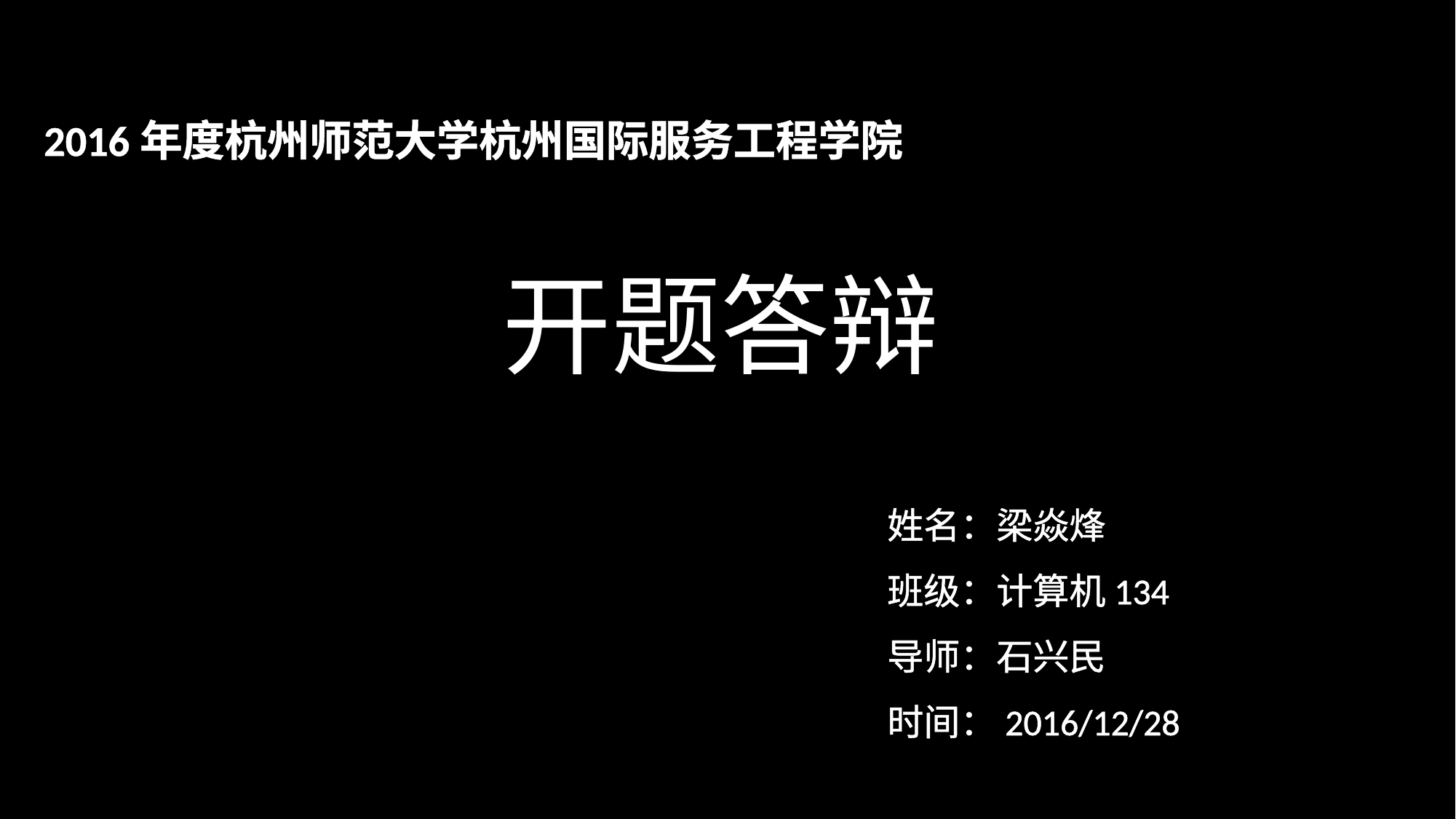

2016年度杭州师范大学杭州国际服务工程学院
开题答辩
姓名：梁焱烽
班级：计算机134
导师：石兴民
时间：2016/12/28